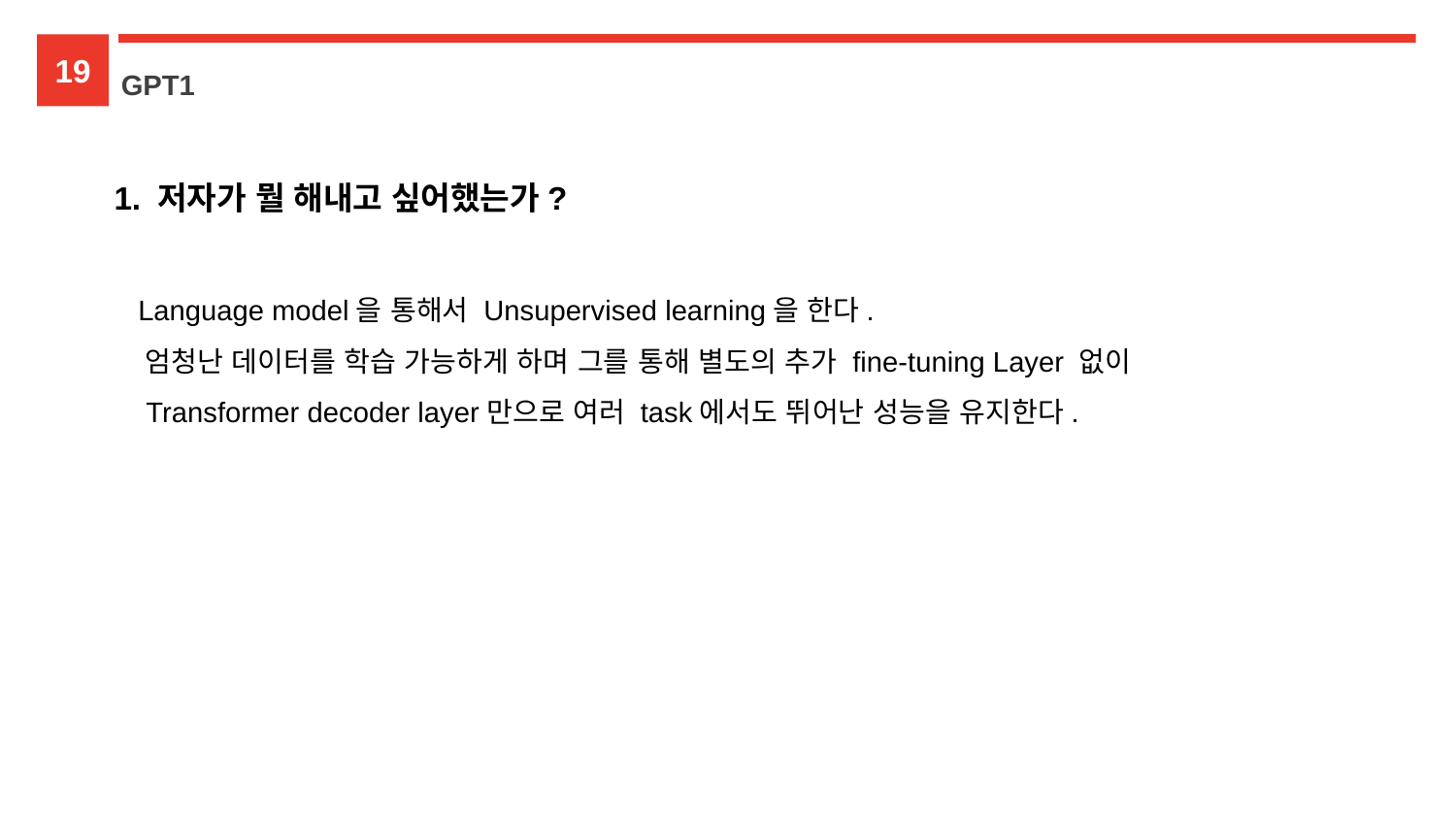

19

GPT1
1. 저자가 뭘 해내고 싶어했는가?

   Language model을 통해서 Unsupervised learning을 한다.
   엄청난 데이터를 학습 가능하게 하며 그를 통해 별도의 추가 fine-tuning Layer 없이
    Transformer decoder layer만으로 여러 task에서도 뛰어난 성능을 유지한다.